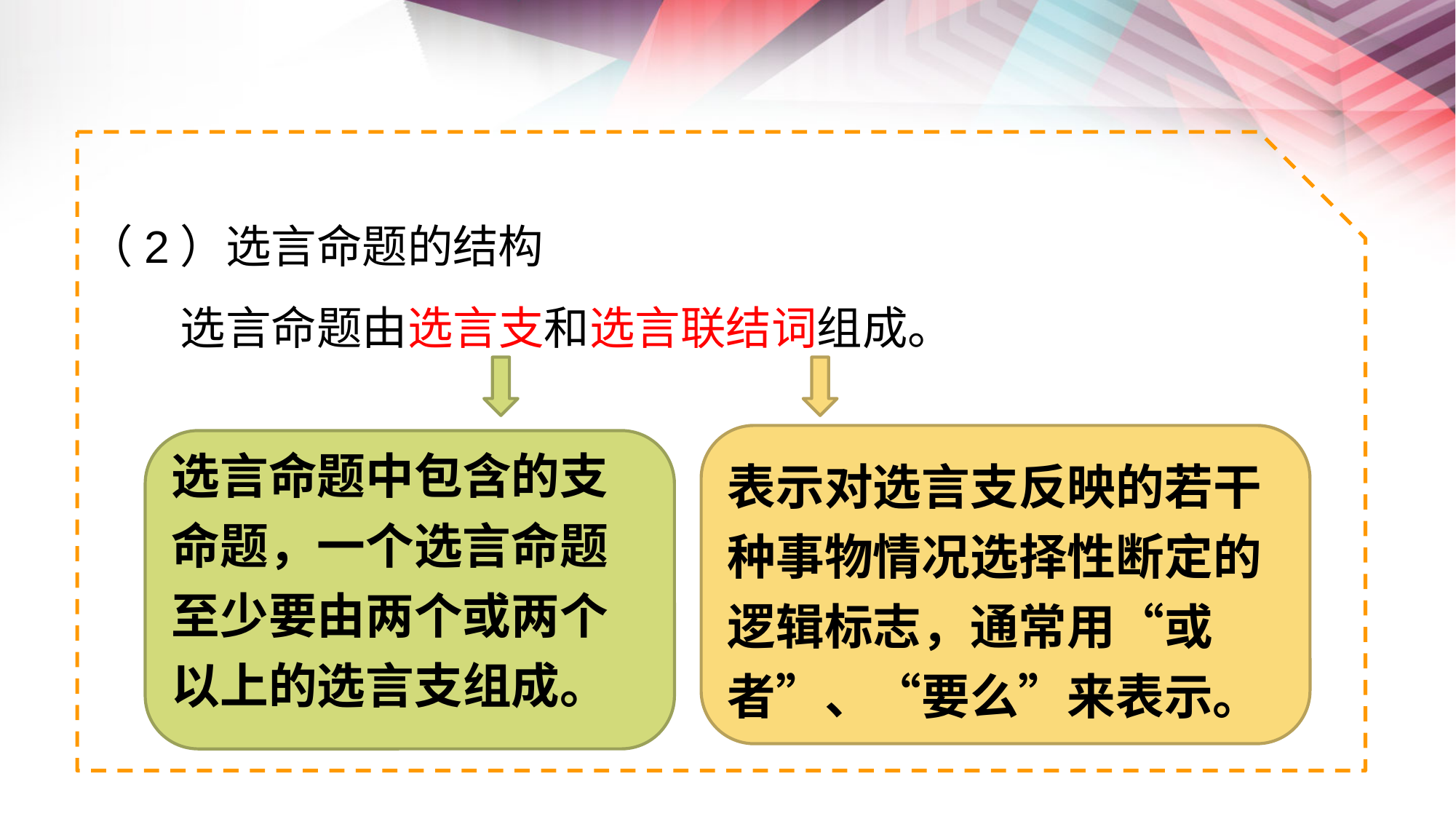

（2）选言命题的结构
        选言命题由选言支和选言联结词组成。

表示对选言支反映的若干种事物情况选择性断定的逻辑标志，通常用“或者”、“要么”来表示。
选言命题中包含的支命题，一个选言命题至少要由两个或两个以上的选言支组成。